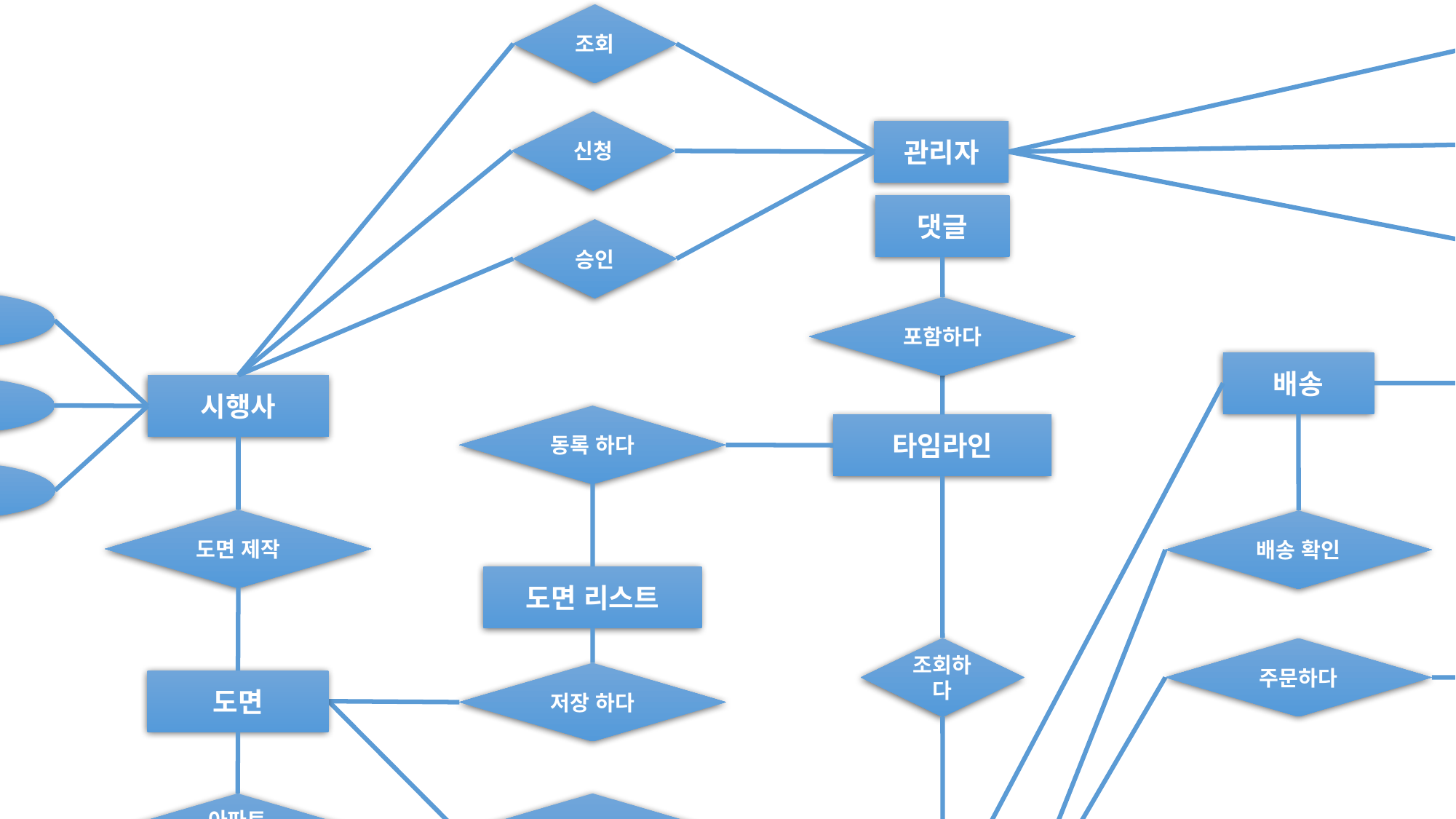

조회
조회
신청
신청
관리자
판매사 코드
댓글
승인
승인
판매업체
회사번호
시행사 코드
포함하다
사업자 번호
배송하다
배송
시행사
회사번호
동록 하다
타임라인
사업자 번호
도면 제작
가구
등록
주문 확인
배송 확인
도면 리스트
조회하다
주문하다
주문
포함하다
주문 리스트
포함하다
저장 하다
도면
아파트
등록
도면 배치
가구
검색
가구
가구 코드
회원 코드
회원 아이디
회원 비밀번호
회원
회원 이름
회원 주민번호
회원 주소
회원 연락처
아파트
검색
아파트
도면 코드
포함하다
등록하다
장바구니
포함하다
등록하다
구매 후기